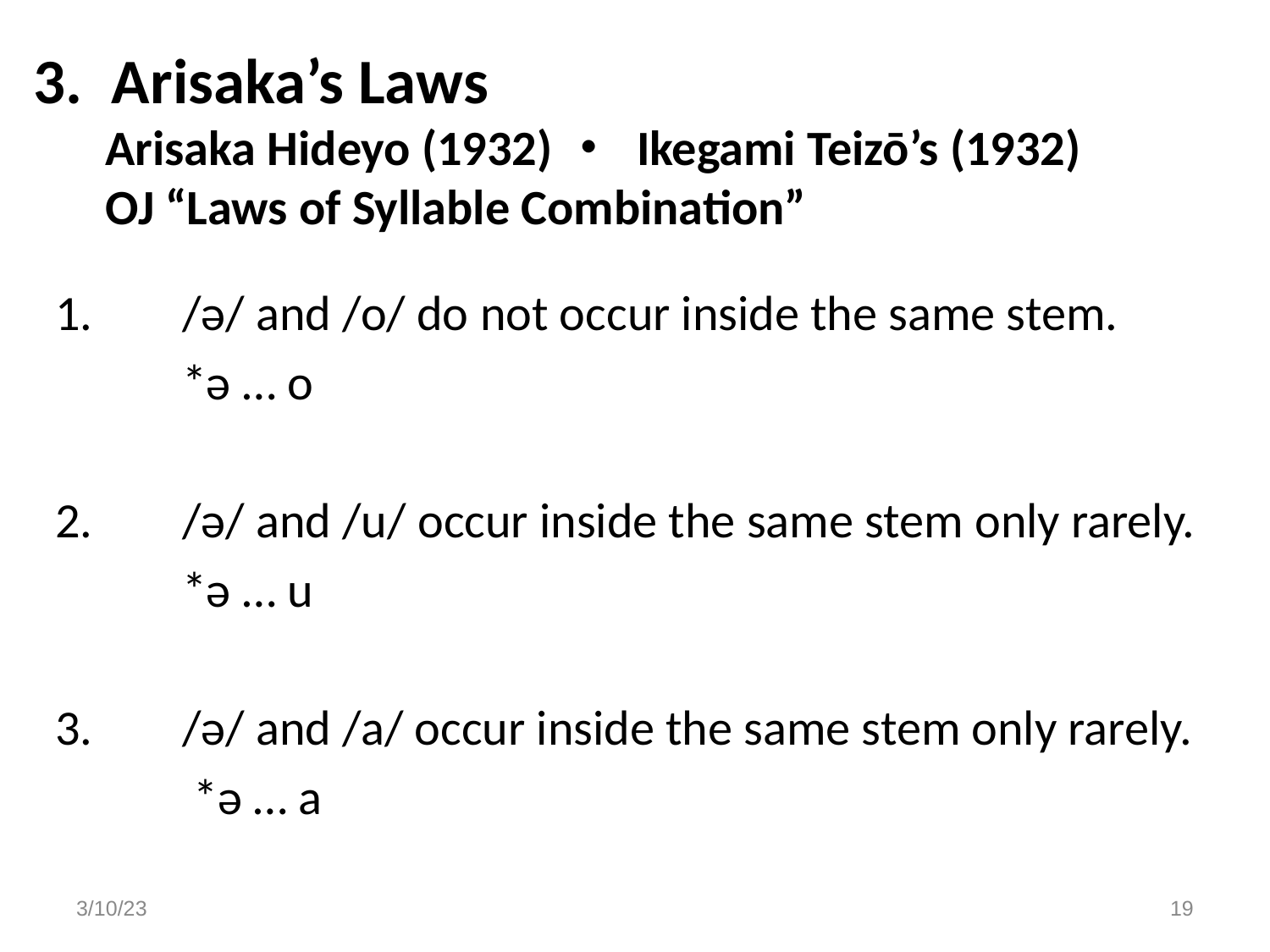

# 3.  Arisaka’s Laws Arisaka Hideyo (1932)・ Ikegami Teizō’s (1932) OJ “Laws of Syllable Combination”

1.	/ə/ and /o/ do not occur inside the same stem.
	*ə … o

2.	/ə/ and /u/ occur inside the same stem only rarely.
	*ə … u

3.	/ə/ and /a/ occur inside the same stem only rarely.
	 *ə … a
3/10/23

19